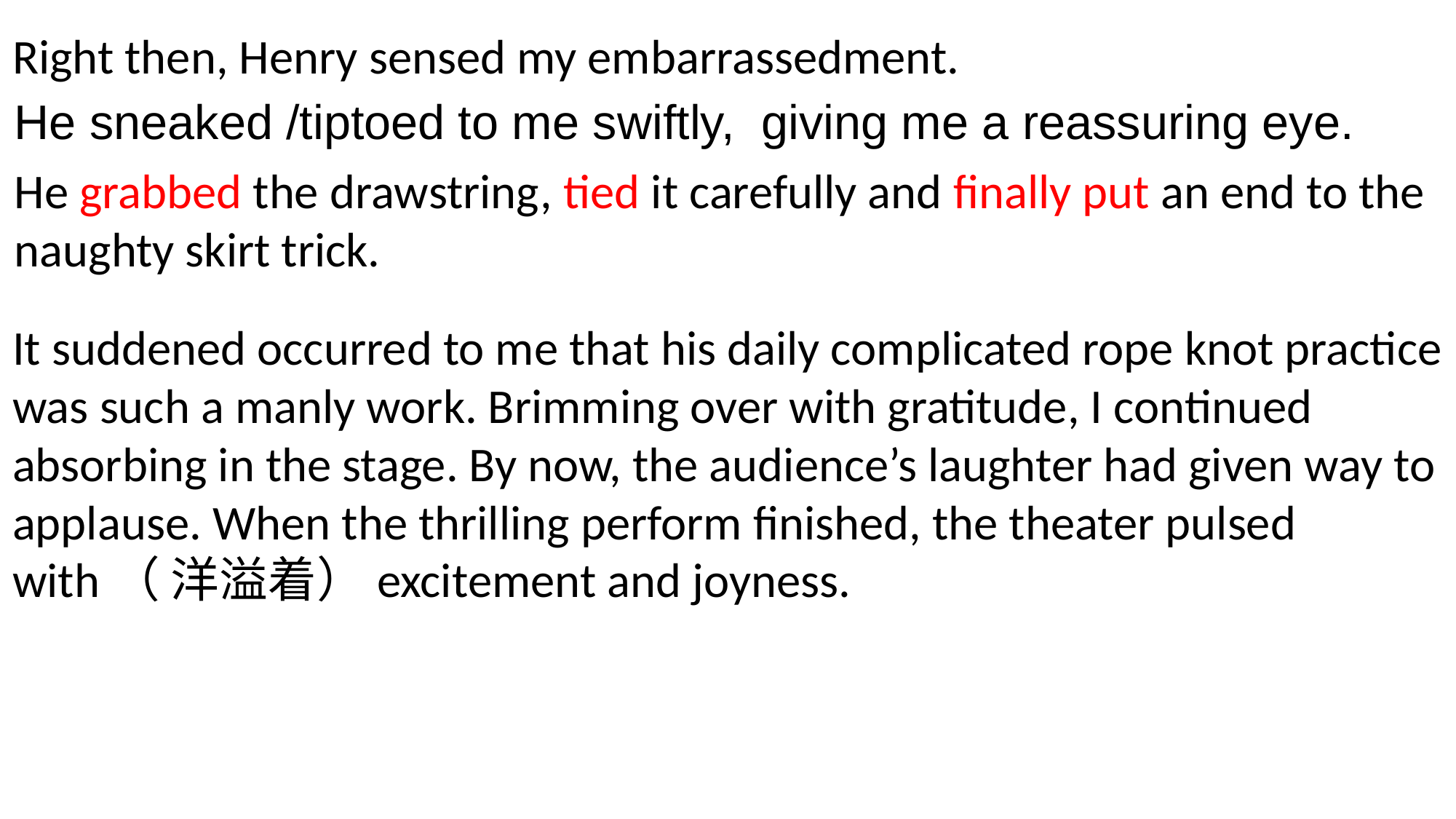

Right then, Henry sensed my embarrassedment.

It suddened occurred to me that his daily complicated rope knot practice was such a manly work. Brimming over with gratitude, I continued absorbing in the stage. By now, the audience’s laughter had given way to applause. When the thrilling perform finished, the theater pulsed with（ 洋溢着）excitement and joyness.
He sneaked /tiptoed to me swiftly,  giving me a reassuring eye.
He grabbed the drawstring, tied it carefully and finally put an end to the naughty skirt trick.